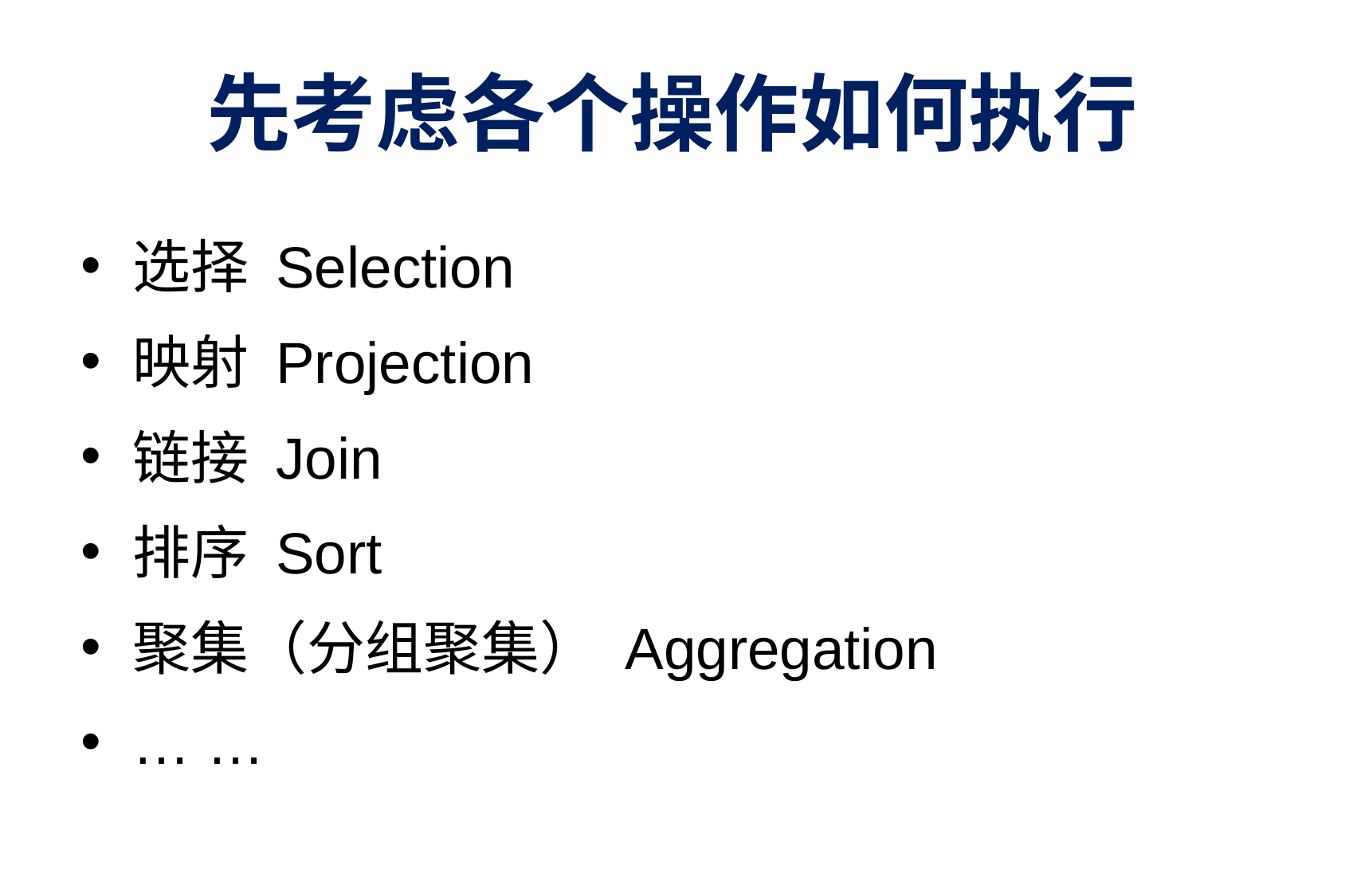

# 先考虑各个操作如何执行
选择 Selection
映射 Projection
链接 Join
排序 Sort
聚集（分组聚集） Aggregation
… …